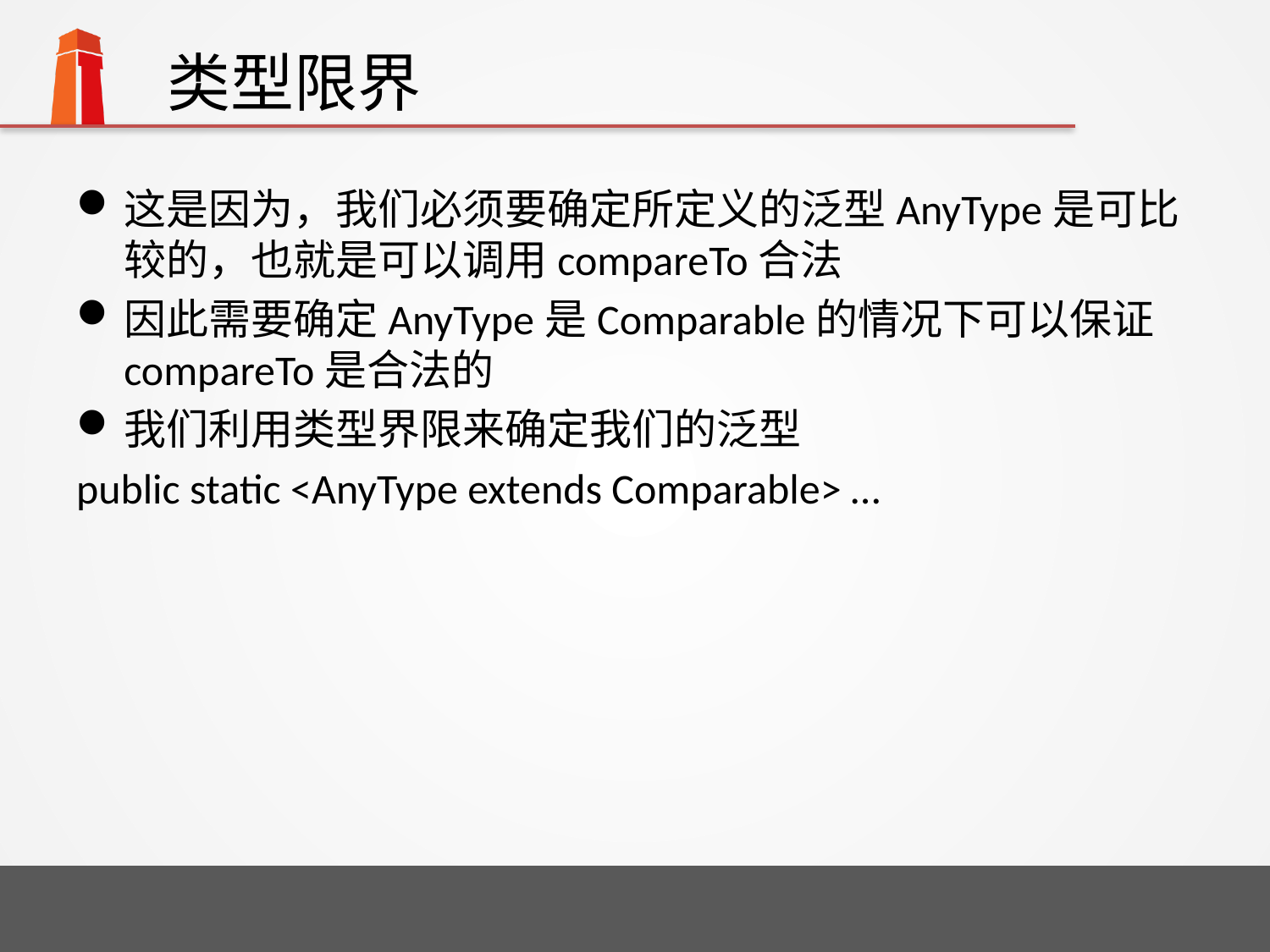

# 类型限界
这是因为，我们必须要确定所定义的泛型AnyType是可比较的，也就是可以调用compareTo合法
因此需要确定AnyType是Comparable的情况下可以保证compareTo是合法的
我们利用类型界限来确定我们的泛型
public static <AnyType extends Comparable> …